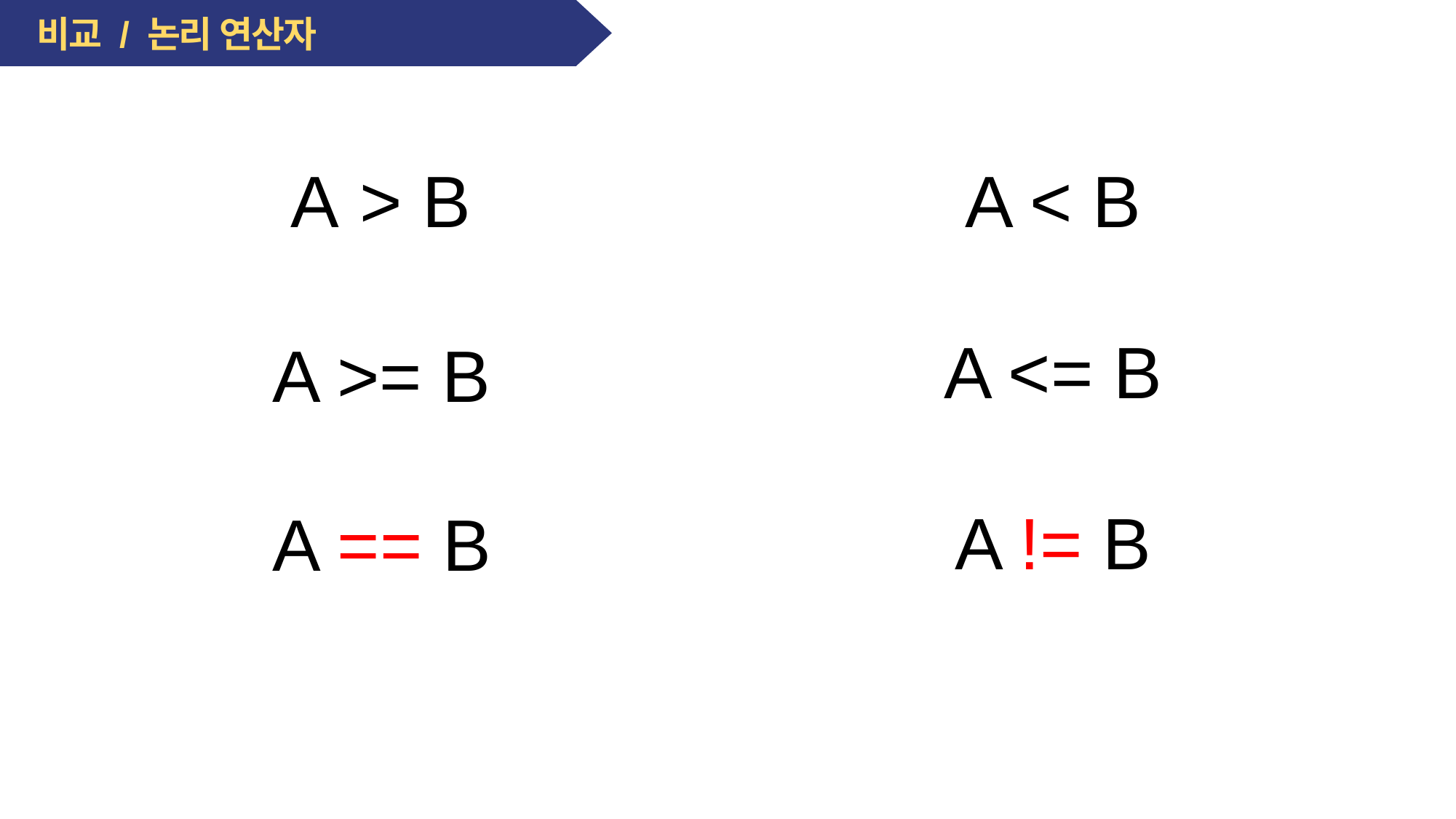

비교 / 논리 연산자
A > B
A < B
A <= B
A >= B
A != B
A == B